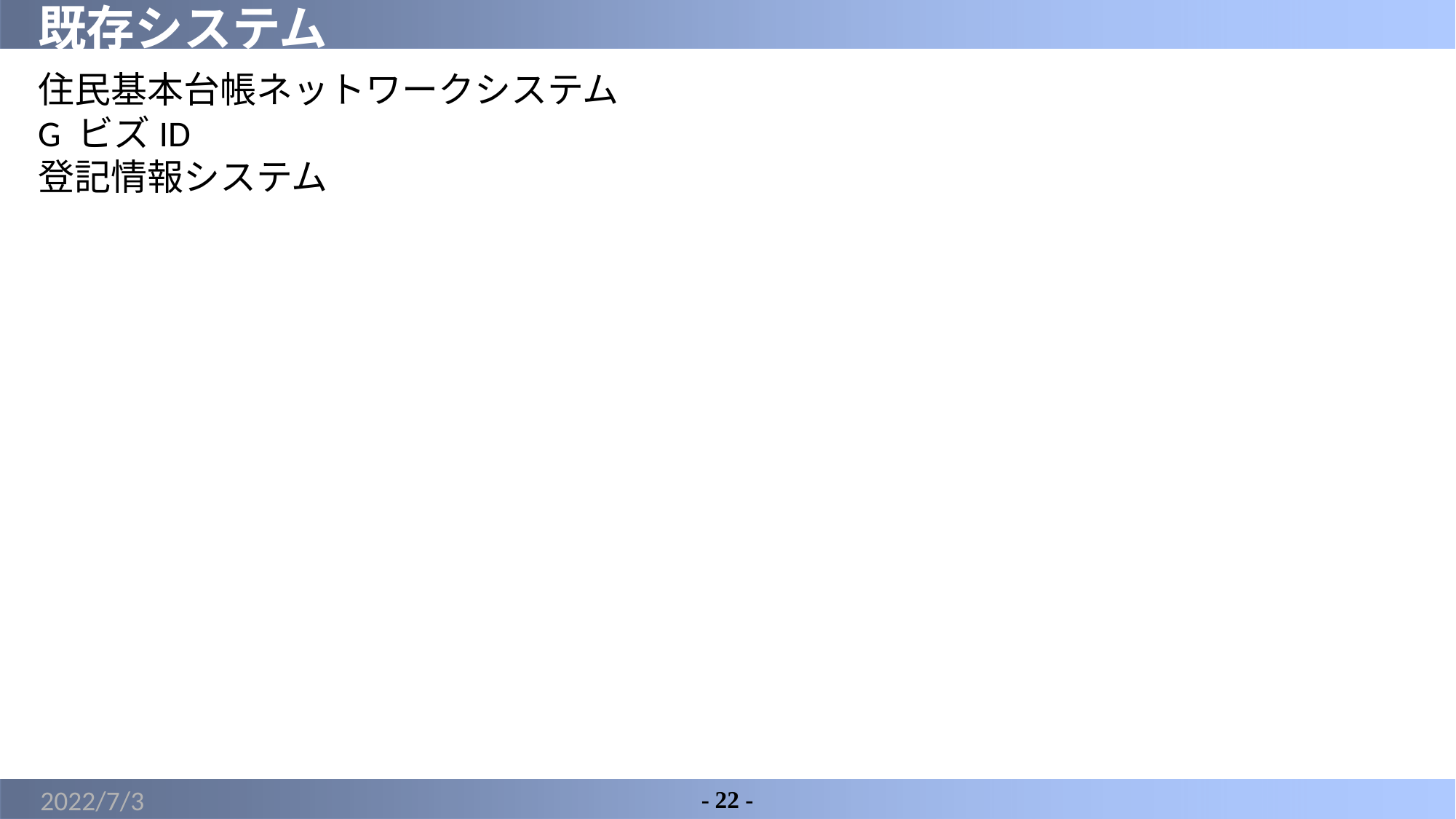

# 既存システム
住民基本台帳ネットワークシステム
G ビズID
登記情報システム
2022/7/3
- 22 -